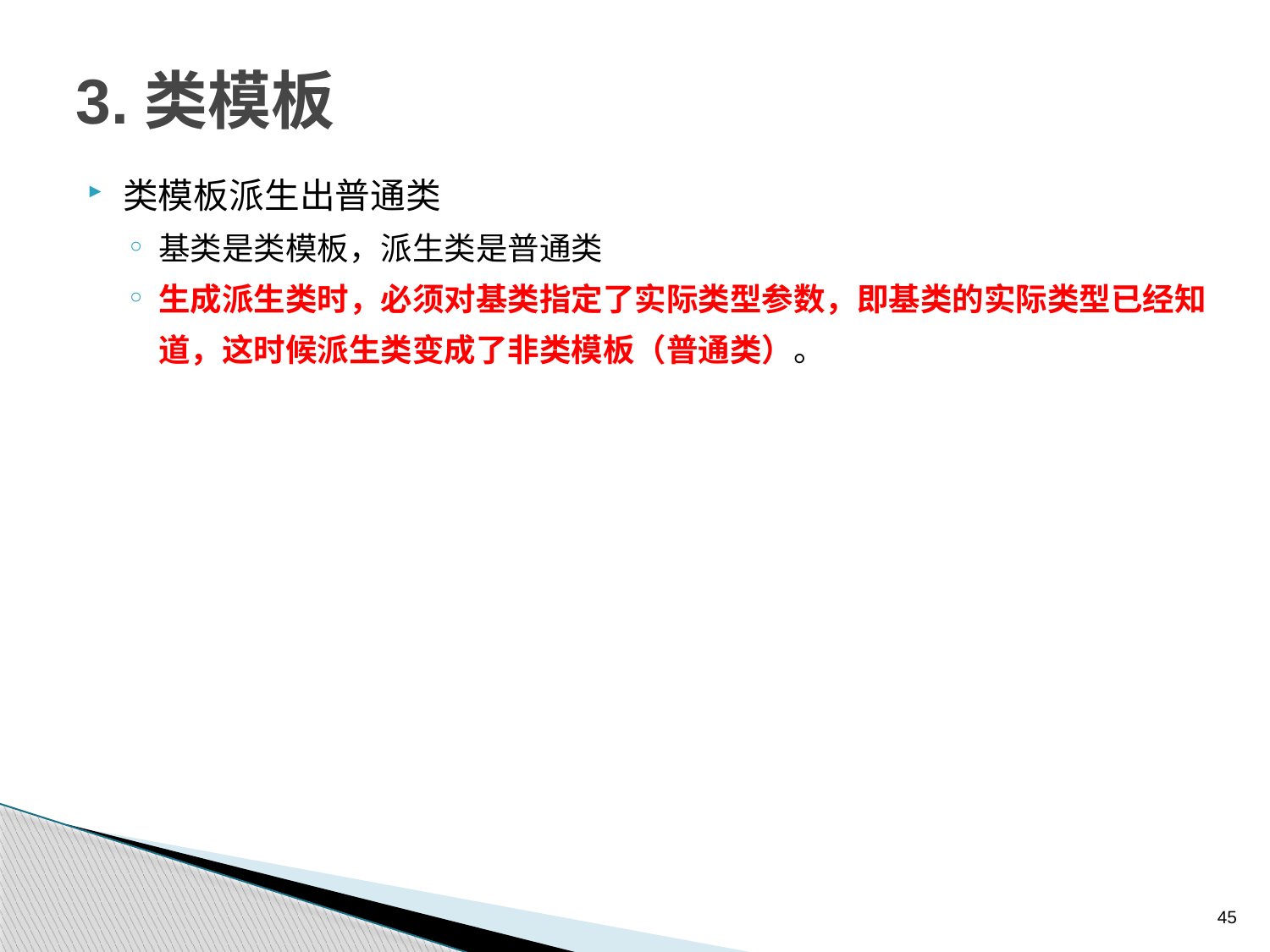

# 3.类模板
类模板派生出普通类
基类是类模板，派生类是普通类
生成派生类时，必须对基类指定了实际类型参数，即基类的实际类型已经知道，这时候派生类变成了非类模板（普通类）。

45